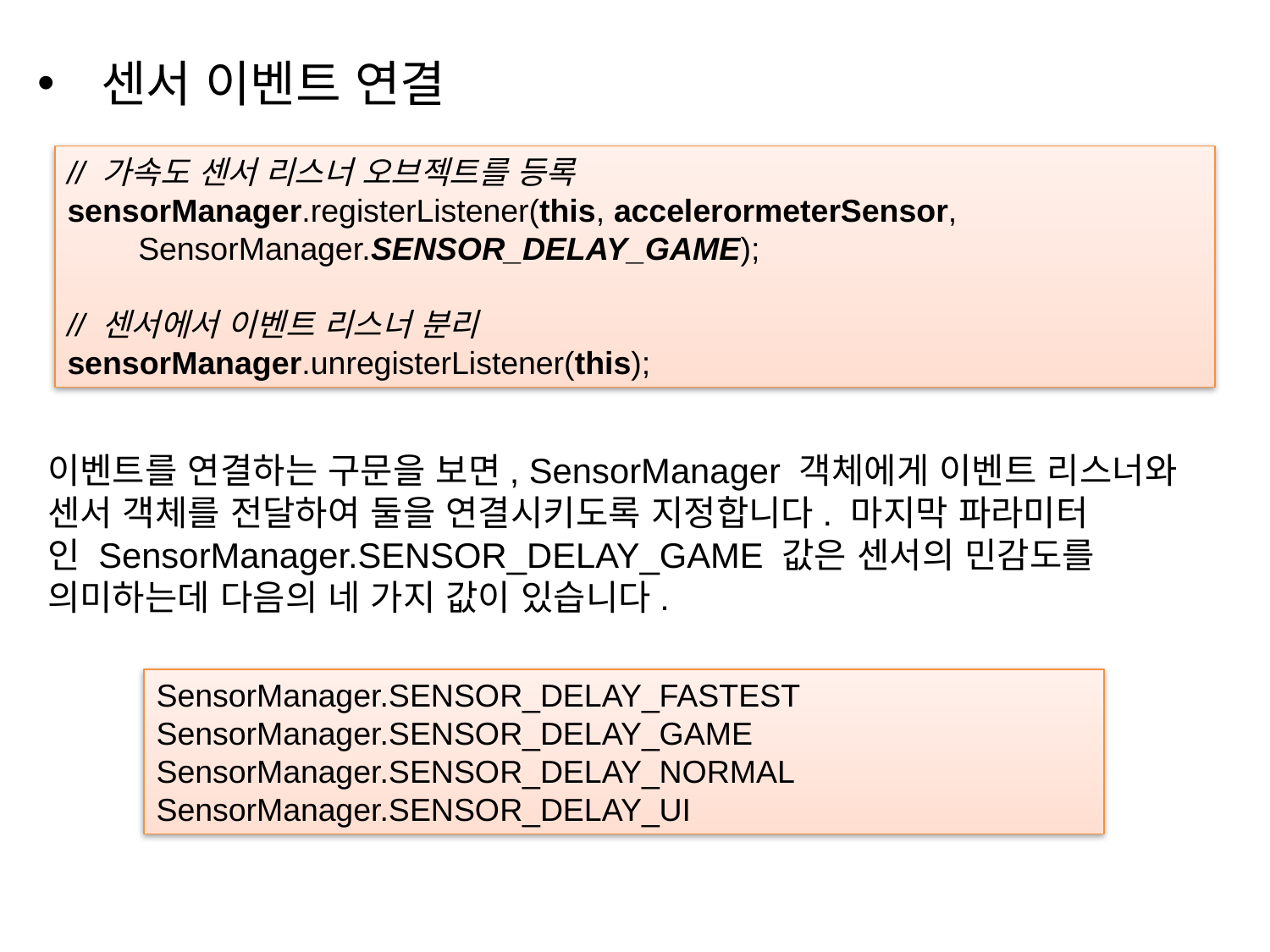

센서 이벤트 연결

// 가속도 센서 리스너 오브젝트를 등록
sensorManager.registerListener(this, accelerormeterSensor,
        SensorManager.SENSOR_DELAY_GAME);

// 센서에서 이벤트 리스너 분리
sensorManager.unregisterListener(this);
이벤트를 연결하는 구문을 보면, SensorManager 객체에게 이벤트 리스너와 센서 객체를 전달하여 둘을 연결시키도록 지정합니다. 마지막 파라미터인 SensorManager.SENSOR_DELAY_GAME 값은 센서의 민감도를 의미하는데 다음의 네 가지 값이 있습니다.
SensorManager.SENSOR_DELAY_FASTEST
SensorManager.SENSOR_DELAY_GAME
SensorManager.SENSOR_DELAY_NORMAL
SensorManager.SENSOR_DELAY_UI